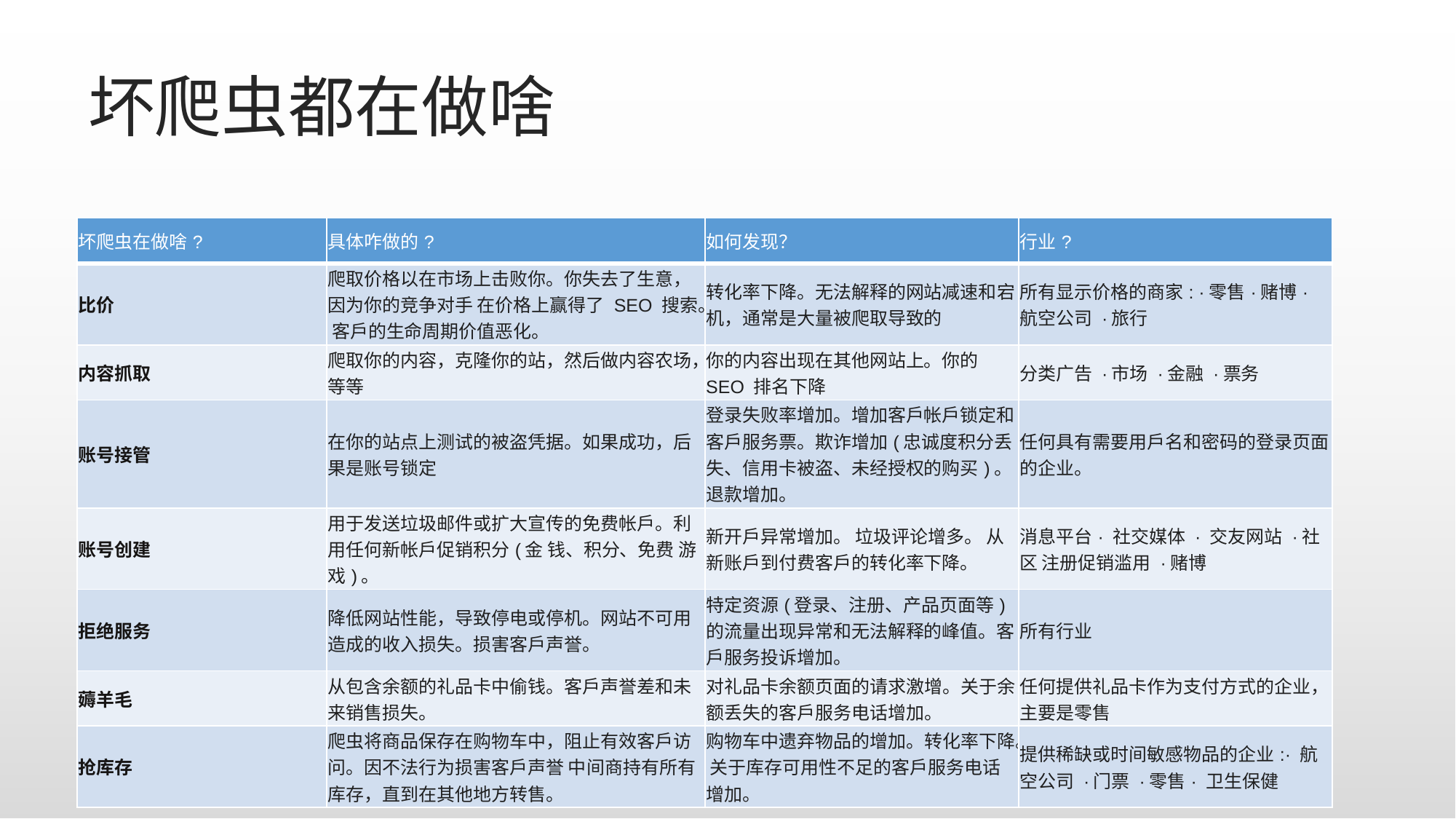

# 坏爬虫都在做啥
| 坏爬虫在做啥? | 具体咋做的? | 如何发现？ | 行业? |
| --- | --- | --- | --- |
| 比价 | 爬取价格以在市场上击败你。你失去了生意，因为你的竞争对手 在价格上赢得了 SEO 搜索。 客戶的生命周期价值恶化。 | 转化率下降。无法解释的网站减速和宕机，通常是大量被爬取导致的 | 所有显示价格的商家: ·零售·赌博· 航空公司 ·旅行 |
| 内容抓取 | 爬取你的内容，克隆你的站，然后做内容农场，等等 | 你的内容出现在其他网站上。你的 SEO 排名下降 | 分类广告 ·市场 ·金融 ·票务 |
| 账号接管 | 在你的站点上测试的被盗凭据。如果成功，后果是账号锁定 | 登录失败率增加。增加客戶帐戶锁定和客戶服务票。欺诈增加(忠诚度积分丢失、信用卡被盗、未经授权的购买)。退款增加。 | 任何具有需要用戶名和密码的登录⻚面的企业。 |
| 账号创建 | 用于发送垃圾邮件或扩大宣传的免费帐戶。利用任何新帐戶促销积分(金 钱、积分、免费 游戏)。 | 新开戶异常增加。 垃圾评论增多。 从新账戶到付费客戶的转化率下降。 | 消息平台· 社交媒体 · 交友网站 ·社区 注册促销滥用 ·赌博 |
| 拒绝服务 | 降低网站性能，导致停电或停机。网站不可用造成的收入损失。损害客戶声誉。 | 特定资源(登录、注册、产品⻚面等)的流量出现异常和无法解释的峰值。客戶服务投诉增加。 | 所有行业 |
| 薅羊毛 | 从包含余额的礼品卡中偷钱。客戶声誉差和未来销售损失。 | 对礼品卡余额⻚面的请求激增。关于余额丢失的客戶服务电话增加。 | 任何提供礼品卡作为支付方式的企业，主要是零售 |
| 抢库存 | 爬虫将商品保存在购物⻋中，阻止有效客戶访问。因不法行为损害客戶声誉 中间商持有所有库存，直到在其他地方转售。 | 购物⻋中遗弃物品的增加。转化率下降。 关于库存可用性不足的客戶服务电话增加。 | 提供稀缺或时间敏感物品的企业:· 航空公司 ·⻔票 ·零售· 卫生保健 |